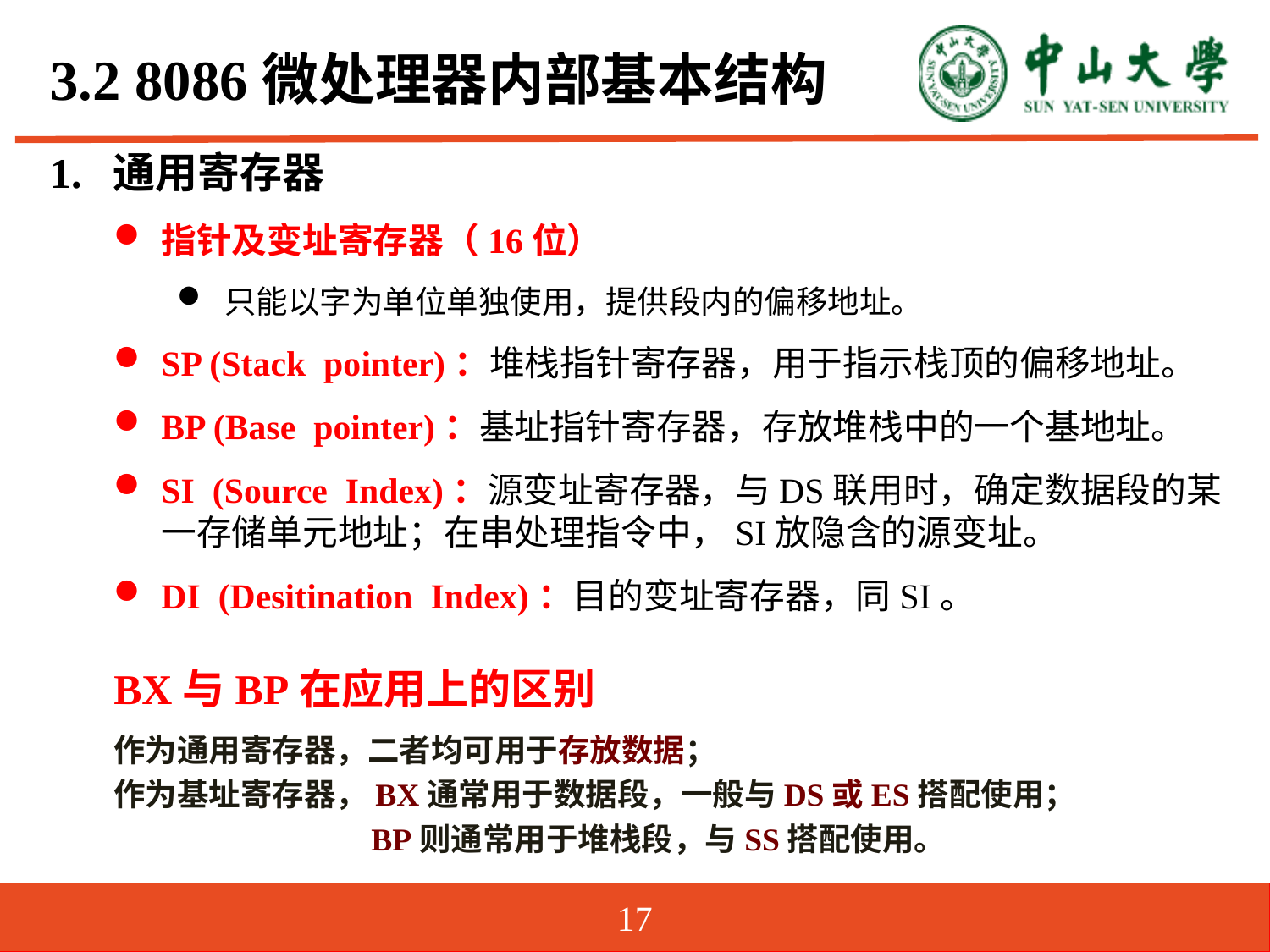

# 3.2 8086微处理器内部基本结构
1.  通用寄存器
指针及变址寄存器（16位）
只能以字为单位单独使用，提供段内的偏移地址。
SP (Stack  pointer)：堆栈指针寄存器，用于指示栈顶的偏移地址。
BP (Base  pointer)：基址指针寄存器，存放堆栈中的一个基地址。
SI  (Source  Index)：源变址寄存器，与DS联用时，确定数据段的某一存储单元地址；在串处理指令中，SI放隐含的源变址。
DI  (Desitination  Index)：目的变址寄存器，同SI。

BX与BP在应用上的区别
作为通用寄存器，二者均可用于存放数据；
作为基址寄存器，BX通常用于数据段，一般与DS或ES搭配使用；
                                BP则通常用于堆栈段，与SS搭配使用。

17